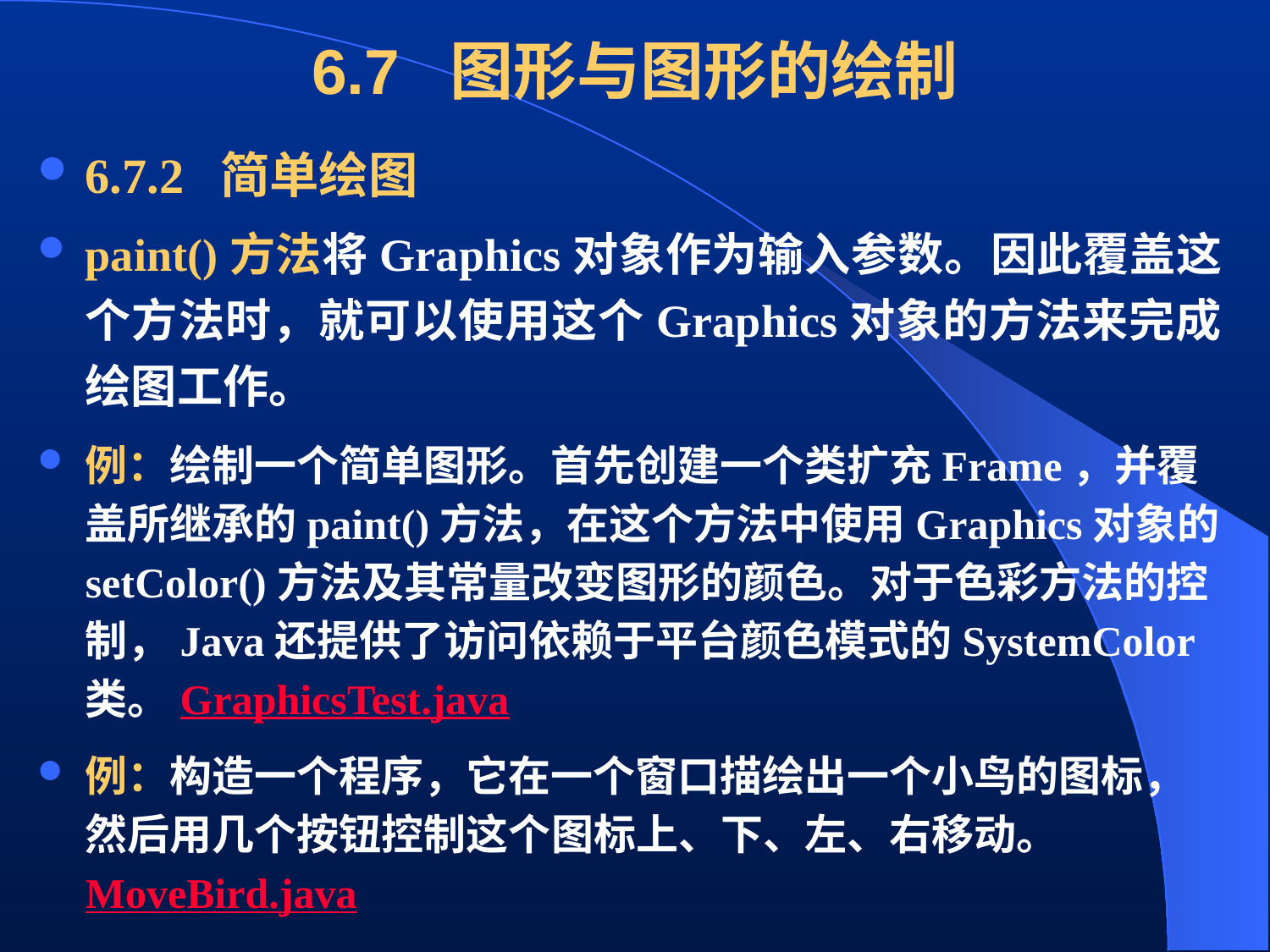

# 6.7  图形与图形的绘制
6.7.2  简单绘图
paint()方法将Graphics对象作为输入参数。因此覆盖这个方法时，就可以使用这个Graphics对象的方法来完成绘图工作。
例：绘制一个简单图形。首先创建一个类扩充Frame，并覆盖所继承的paint()方法，在这个方法中使用Graphics对象的setColor()方法及其常量改变图形的颜色。对于色彩方法的控制，Java还提供了访问依赖于平台颜色模式的SystemColor类。GraphicsTest.java
例：构造一个程序，它在一个窗口描绘出一个小鸟的图标，然后用几个按钮控制这个图标上、下、左、右移动。MoveBird.java